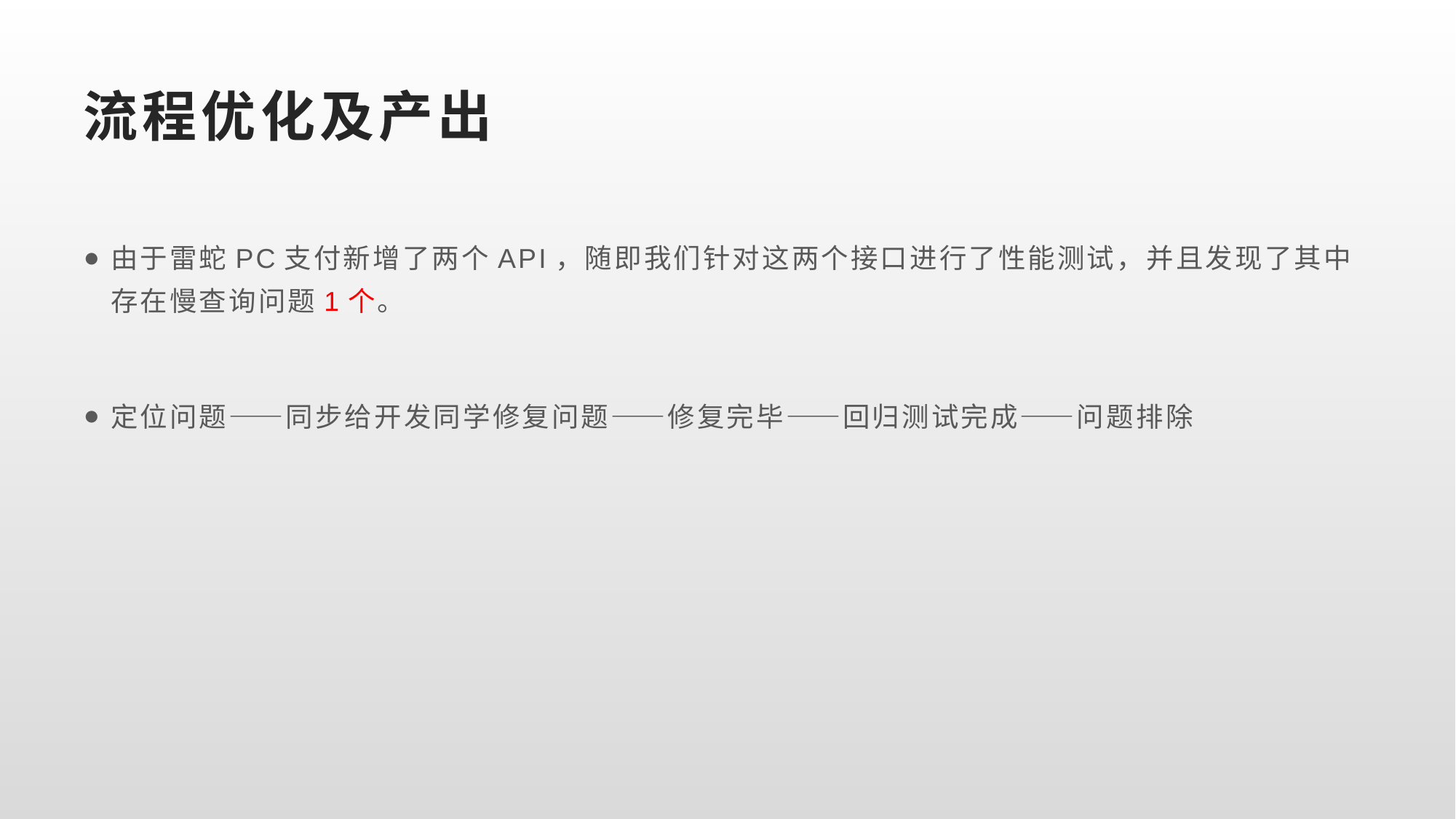

# 流程优化及产出

由于雷蛇PC支付新增了两个API，随即我们针对这两个接口进行了性能测试，并且发现了其中存在慢查询问题1个。

定位问题——同步给开发同学修复问题——修复完毕——回归测试完成——问题排除